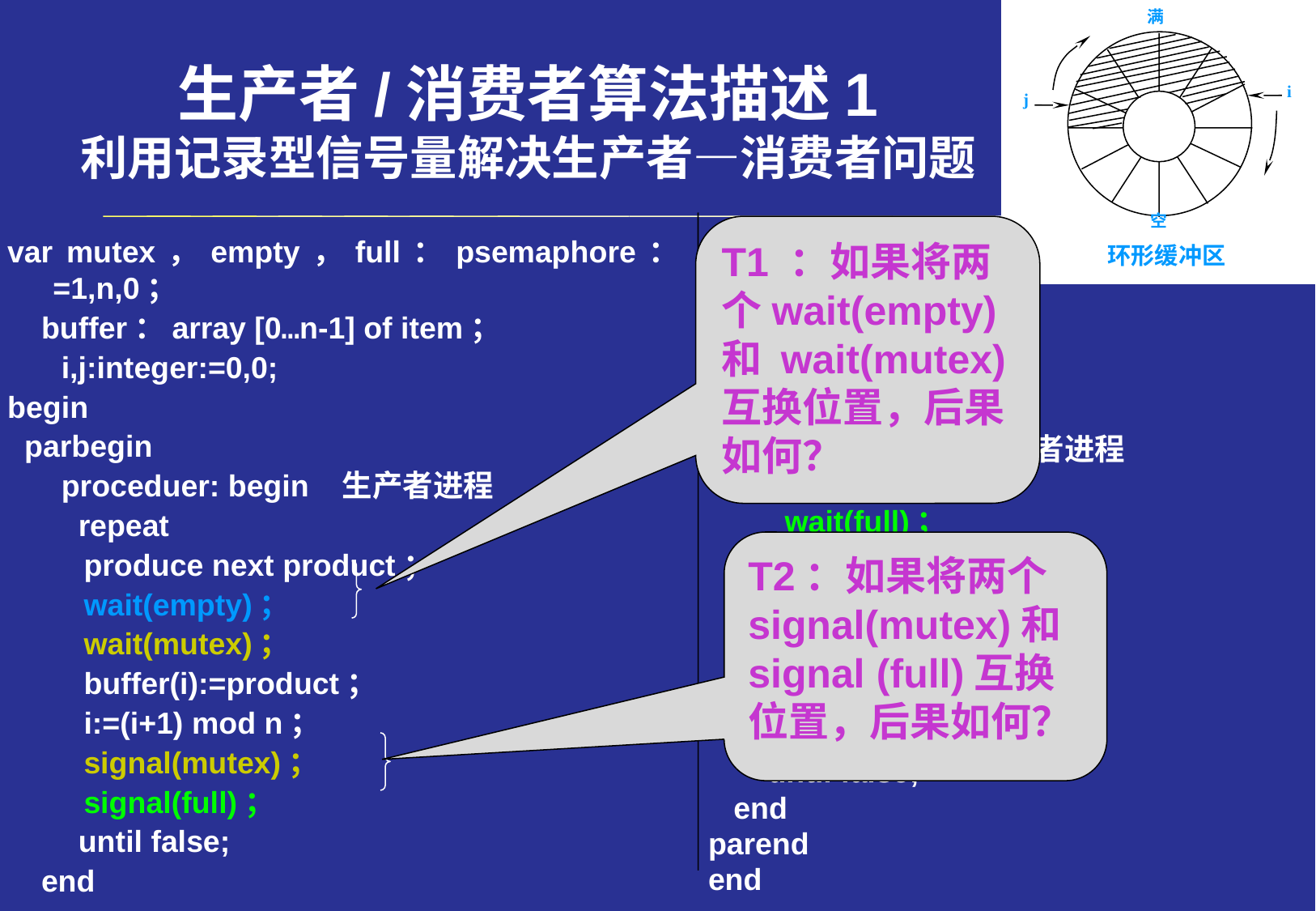

满

i

j

空
   环形缓冲区
# 生产者/消费者算法描述1 利用记录型信号量解决生产者—消费者问题

T1 ：如果将两个wait(empty)和 wait(mutex)互换位置，后果如何？

var mutex，empty，full：psemaphore：=1,n,0；
    buffer：array [0…n-1] of item；
	 i,j:integer:=0,0;
begin
  parbegin
	 proceduer: begin   生产者进程
	   repeat
         produce next product；
         wait(empty)；
         wait(mutex)；
         buffer(i):=product；
         i:=(i+1) mod n；
         signal(mutex)；
         signal(full)；
	   until false;
    end

Consumer: begin 消费者进程
    repeat
         wait(full)；
         wait(mutex)；
         goods：= buffer(j)；
         j:=(j+1) mod n；
         signal(mutex)；
         signal(empty)；
         consume product；
       until false;
   end
parend
end
T2：如果将两个signal(mutex)和 signal (full)互换位置，后果如何？